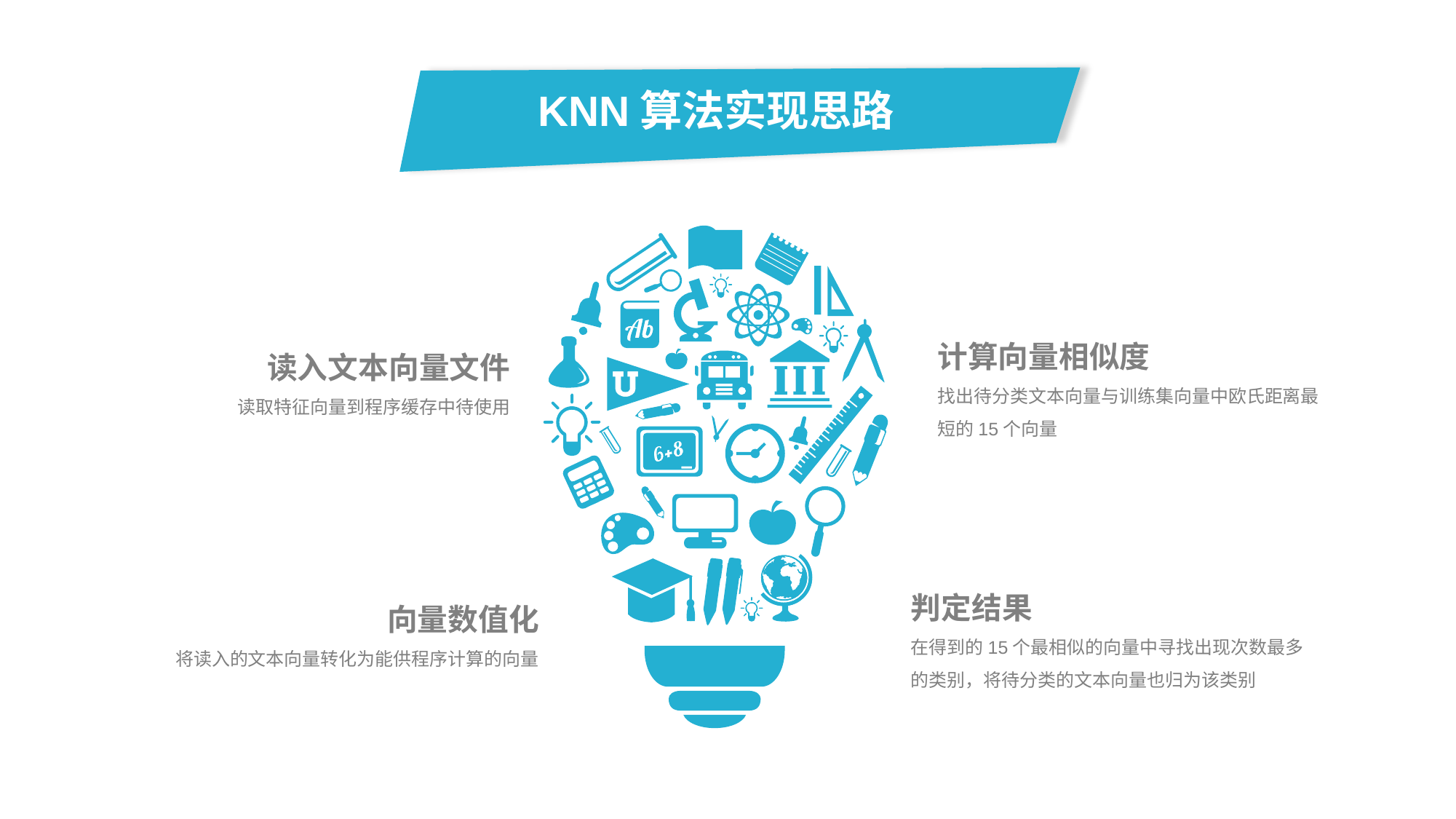

KNN算法实现思路

计算向量相似度
找出待分类文本向量与训练集向量中欧氏距离最短的15个向量
读入文本向量文件
读取特征向量到程序缓存中待使用
判定结果
在得到的15个最相似的向量中寻找出现次数最多的类别，将待分类的文本向量也归为该类别
向量数值化
将读入的文本向量转化为能供程序计算的向量